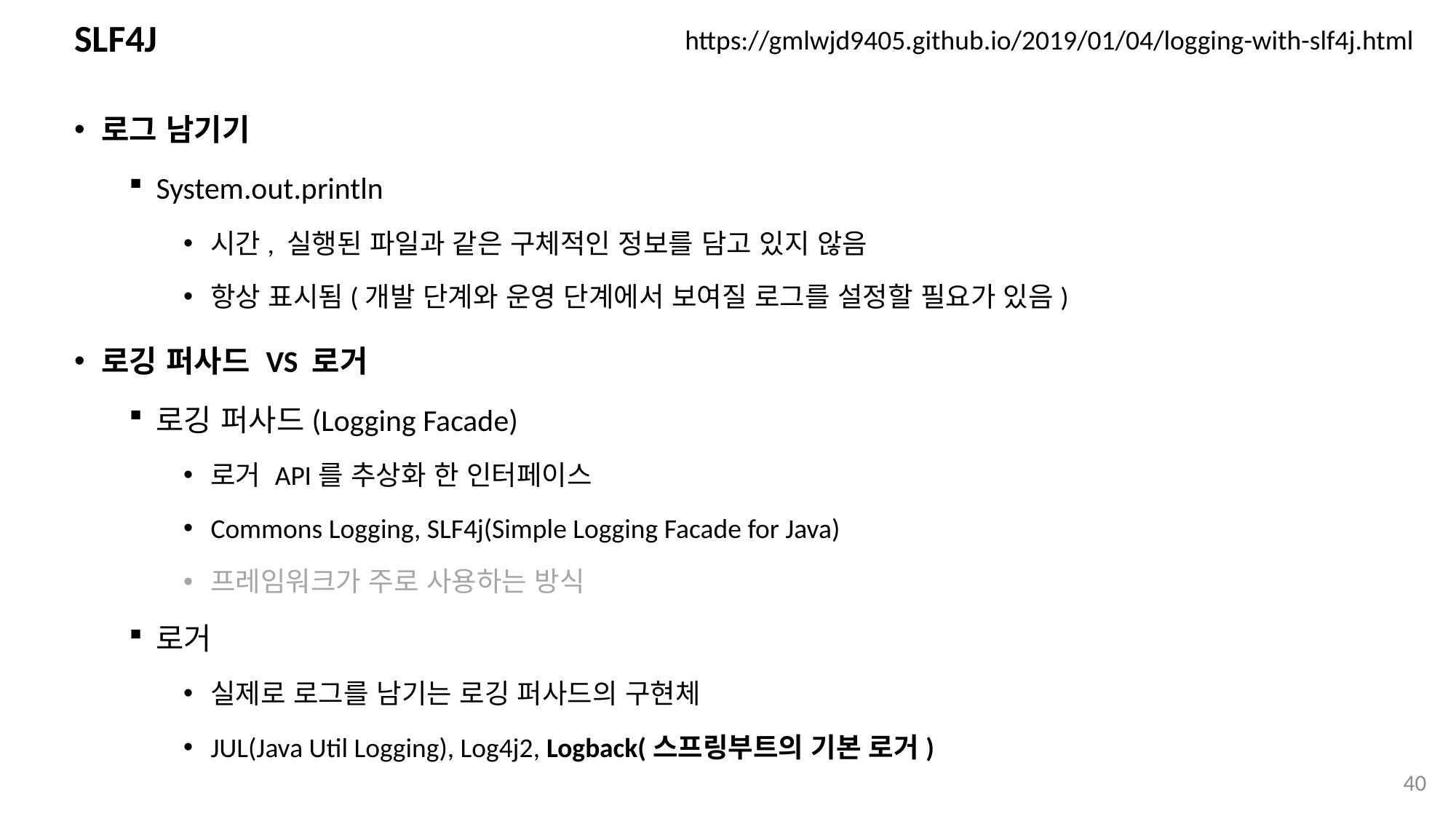

https://gmlwjd9405.github.io/2019/01/04/logging-with-slf4j.html
# SLF4J
로그 남기기
System.out.println
시간, 실행된 파일과 같은 구체적인 정보를 담고 있지 않음
항상 표시됨(개발 단계와 운영 단계에서 보여질 로그를 설정할 필요가 있음)
로깅 퍼사드 VS 로거
로깅 퍼사드(Logging Facade)
로거 API를 추상화 한 인터페이스
Commons Logging, SLF4j(Simple Logging Facade for Java)
프레임워크가 주로 사용하는 방식
로거
실제로 로그를 남기는 로깅 퍼사드의 구현체
JUL(Java Util Logging), Log4j2, Logback(스프링부트의 기본 로거)
40